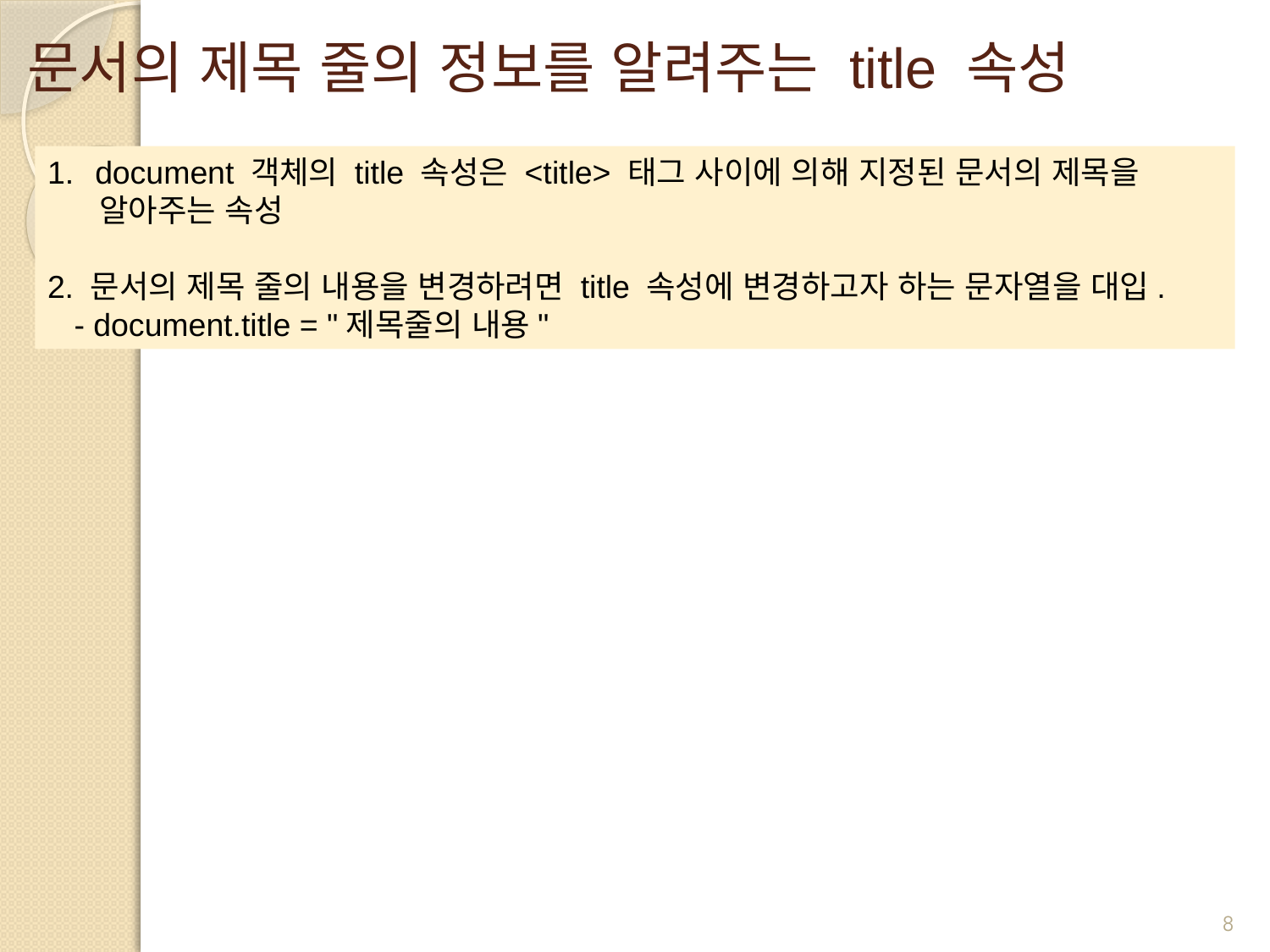

# 문서의 제목 줄의 정보를 알려주는 title 속성
document 객체의 title 속성은 <title> 태그 사이에 의해 지정된 문서의 제목을
     알아주는 속성

2. 문서의 제목 줄의 내용을 변경하려면 title 속성에 변경하고자 하는 문자열을 대입.
   - document.title = "제목줄의 내용"
8